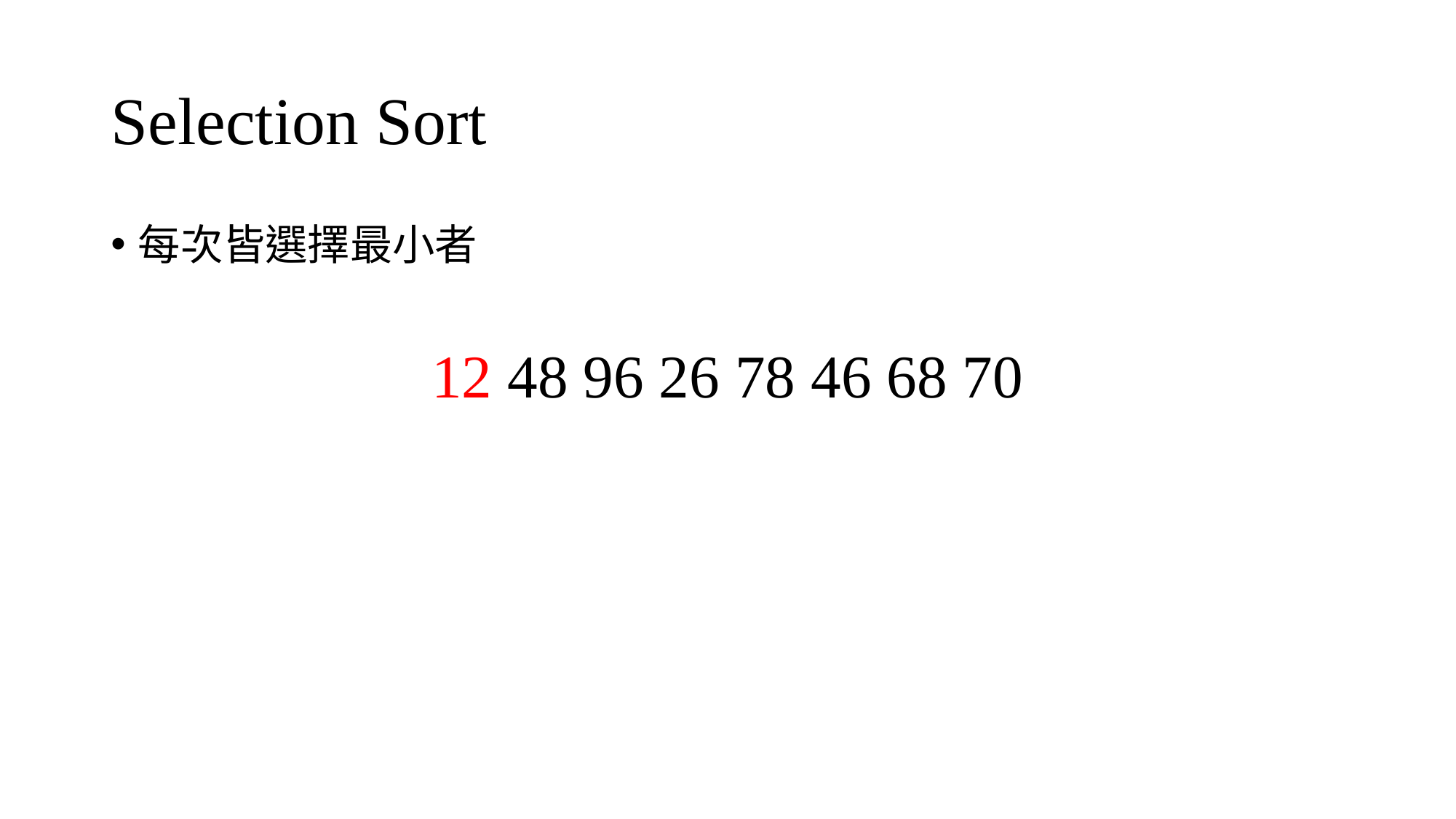

# Selection Sort
每次皆選擇最小者

12 48 96 26 78 46 68 70